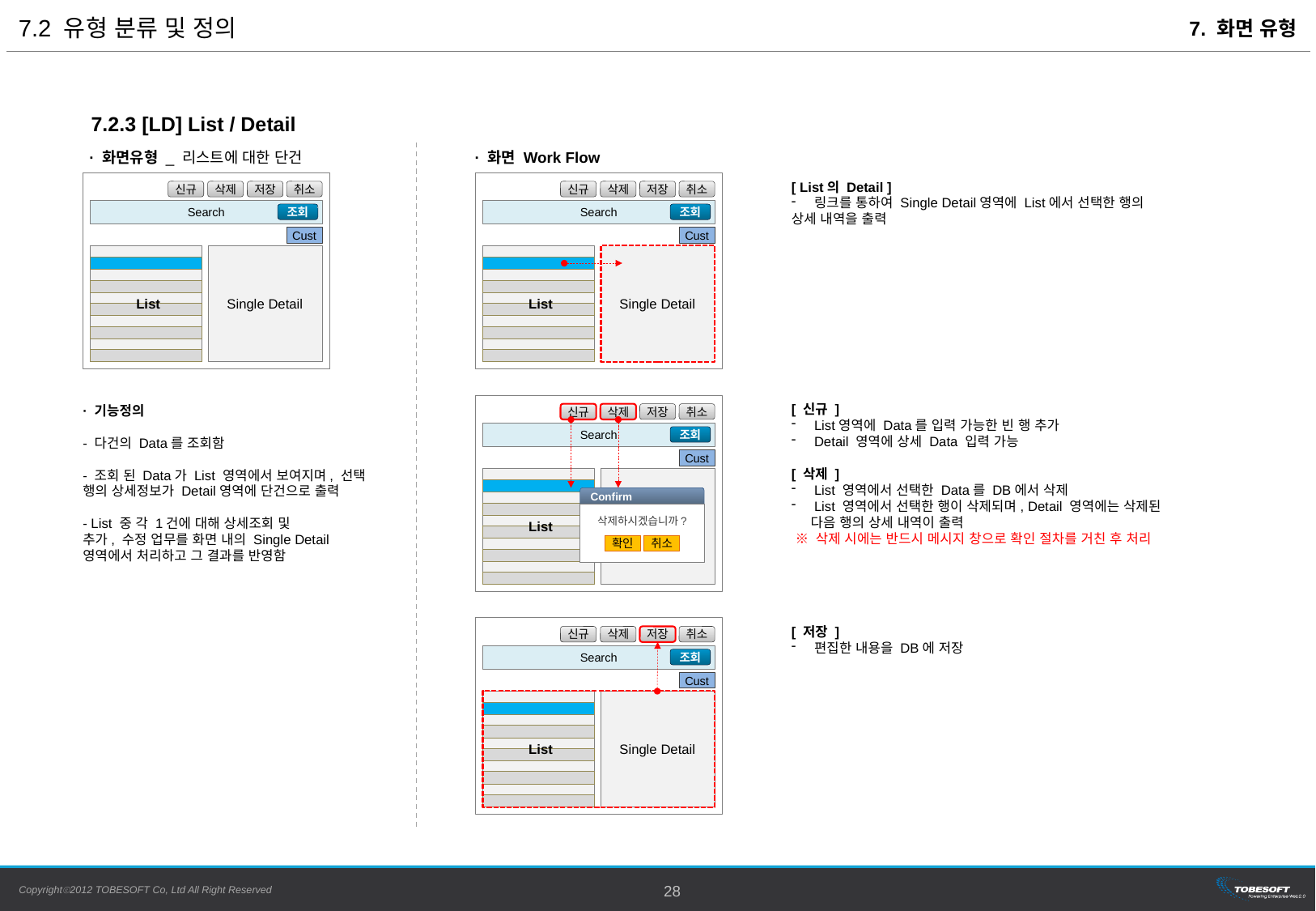

7.2 유형 분류 및 정의
7. 화면 유형
7.2.3 [LD] List / Detail
· 화면유형 _ 리스트에 대한 단건
· 화면 Work Flow

[ List의 Detail ]
링크를 통하여 Single Detail영역에 List에서 선택한 행의
상세 내역을 출력
신규
삭제
저장
취소
신규
삭제
저장
취소
Search
Search
조회
조회
Cust
Cust

Single Detail

List
Single Detail
List

신규
삭제
저장
취소
Confirm
삭제하시겠습니까?
확인
취소
Search
조회
Cust

Single Detail
List
[ 신규 ]
List영역에 Data를 입력 가능한 빈 행 추가
Detail 영역에 상세 Data 입력 가능

[ 삭제 ]
List 영역에서 선택한 Data를 DB에서 삭제
List 영역에서 선택한 행이 삭제되며, Detail 영역에는 삭제된
     다음 행의 상세 내역이 출력
 ※ 삭제 시에는 반드시 메시지 창으로 확인 절차를 거친 후 처리
· 기능정의

- 다건의 Data를 조회함

- 조회 된 Data가 List 영역에서 보여지며, 선택
행의 상세정보가 Detail영역에 단건으로 출력

- List 중 각 1건에 대해 상세조회 및
추가, 수정 업무를 화면 내의 Single Detail
영역에서 처리하고 그 결과를 반영함

[ 저장 ]
편집한 내용을 DB에 저장
신규
삭제
저장
취소
Search
조회
Cust

Single Detail

List